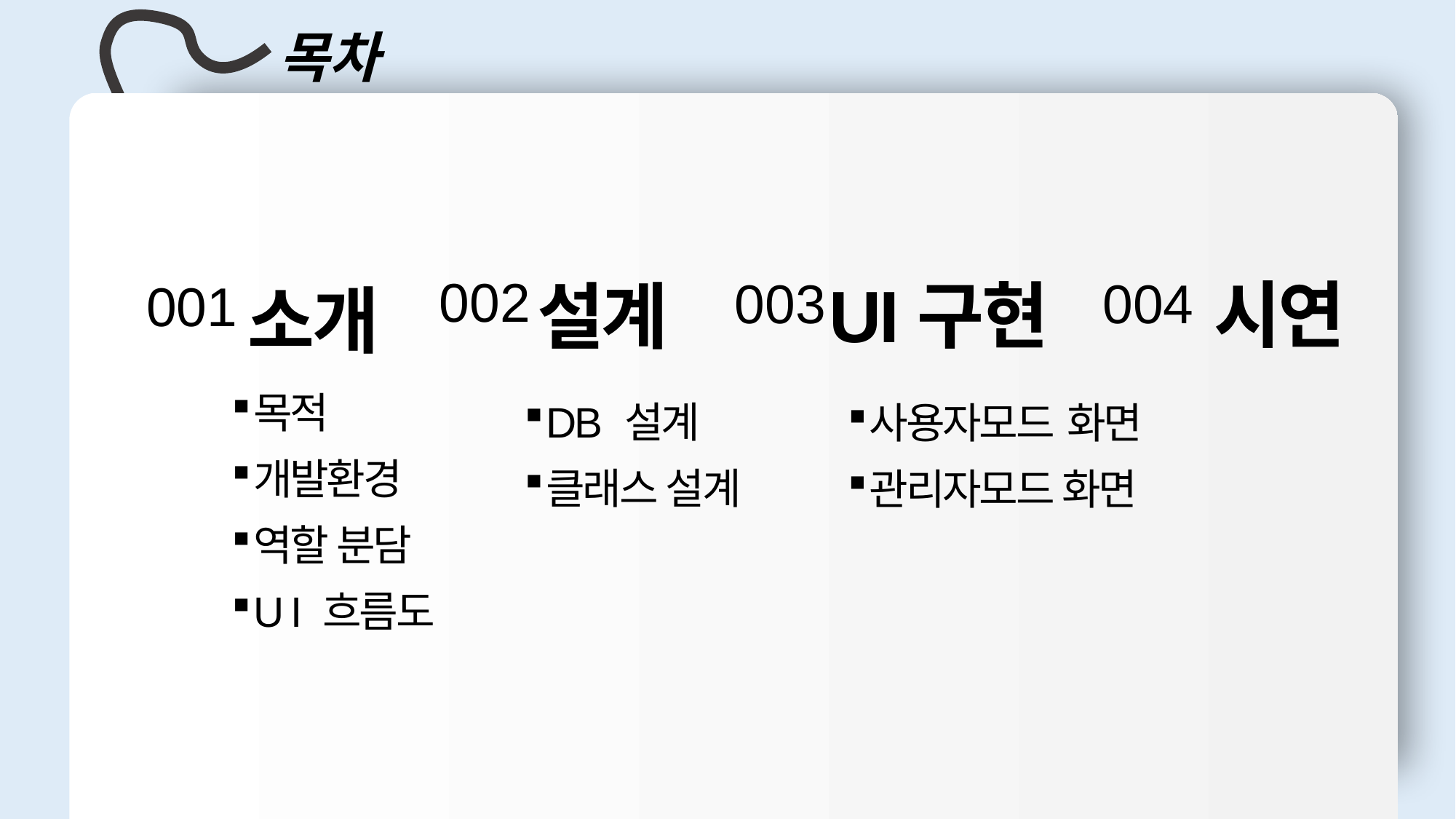

목차

002
설계
004
시연
003
UI구현
001
소개
목적
개발환경
역할 분담
U I 흐름도
DB 설계
클래스 설계

사용자모드 화면
관리자모드 화면